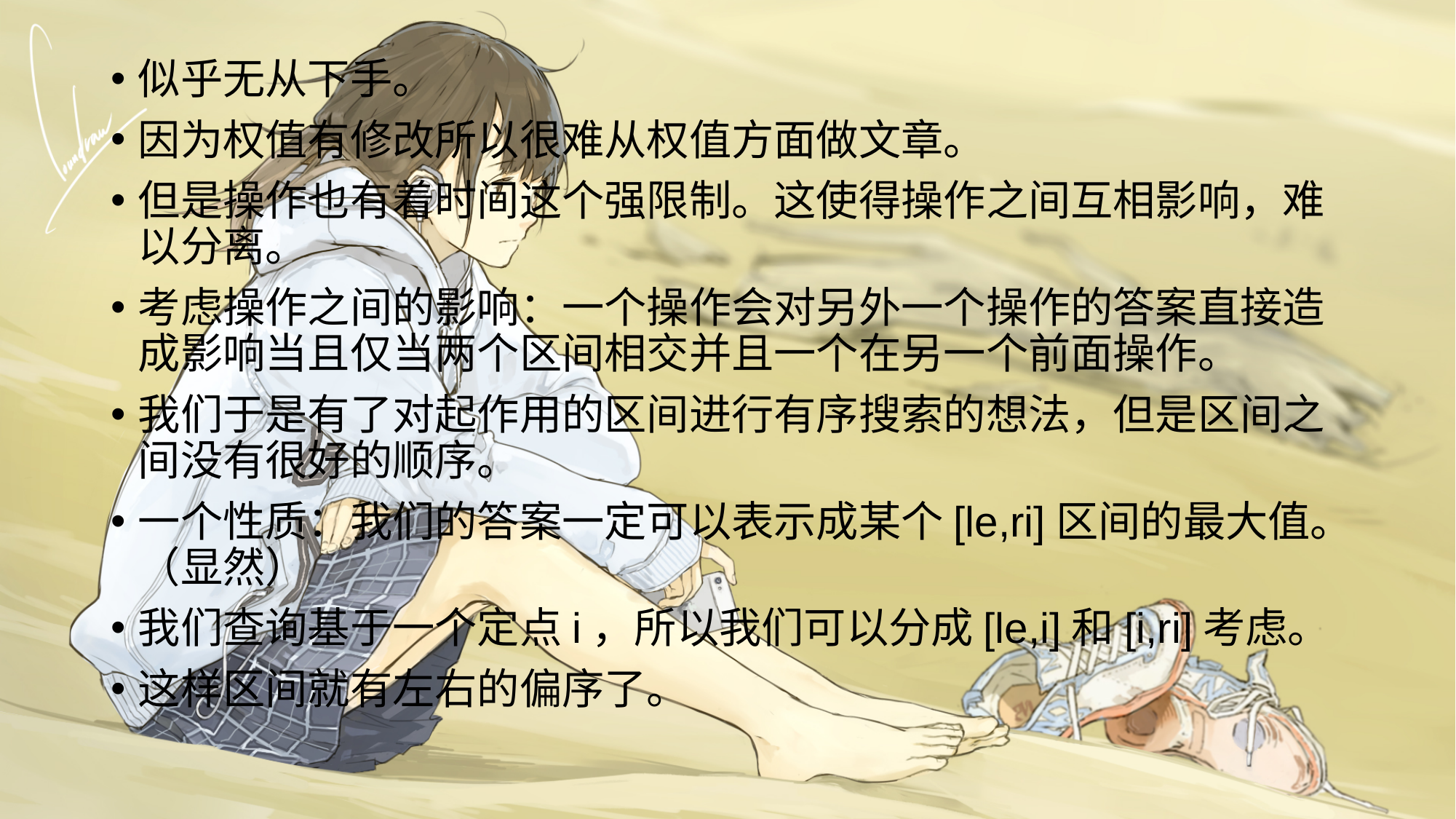

似乎无从下手。
因为权值有修改所以很难从权值方面做文章。
但是操作也有着时间这个强限制。这使得操作之间互相影响，难以分离。
考虑操作之间的影响：一个操作会对另外一个操作的答案直接造成影响当且仅当两个区间相交并且一个在另一个前面操作。
我们于是有了对起作用的区间进行有序搜索的想法，但是区间之间没有很好的顺序。
一个性质：我们的答案一定可以表示成某个[le,ri]区间的最大值。（显然）
我们查询基于一个定点i，所以我们可以分成[le,i]和[i,ri]考虑。
这样区间就有左右的偏序了。